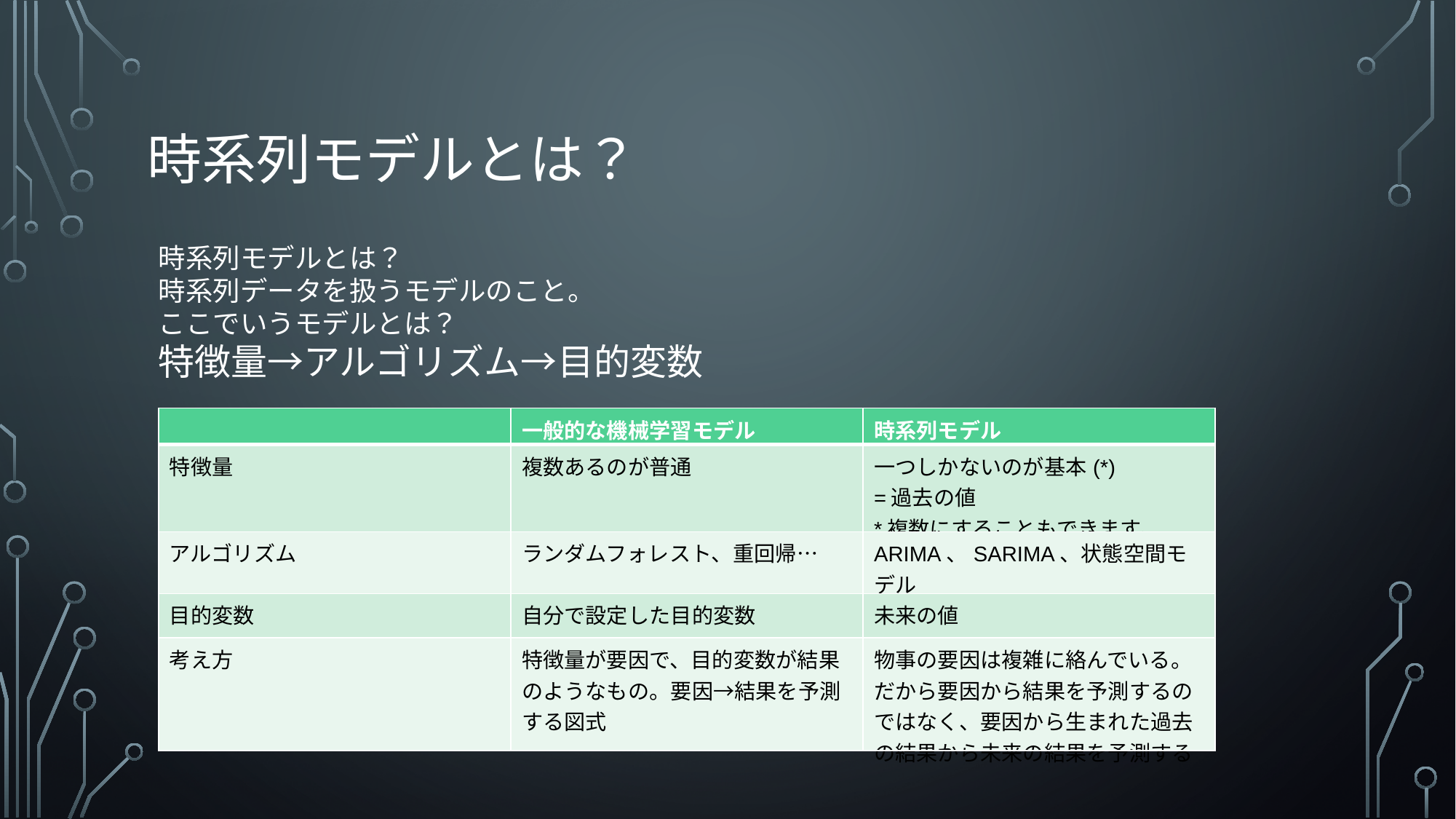

# 時系列モデルとは？
時系列モデルとは？
時系列データを扱うモデルのこと。
ここでいうモデルとは？
特徴量→アルゴリズム→目的変数
|  | 一般的な機械学習モデル | 時系列モデル |
| --- | --- | --- |
| 特徴量 | 複数あるのが普通 | 一つしかないのが基本(\*) =過去の値 \*複数にすることもできます。 |
| アルゴリズム | ランダムフォレスト、重回帰… | ARIMA、SARIMA、状態空間モデル |
| 目的変数 | 自分で設定した目的変数 | 未来の値 |
| 考え方 | 特徴量が要因で、目的変数が結果のようなもの。要因→結果を予測する図式 | 物事の要因は複雑に絡んでいる。だから要因から結果を予測するのではなく、要因から生まれた過去の結果から未来の結果を予測する |